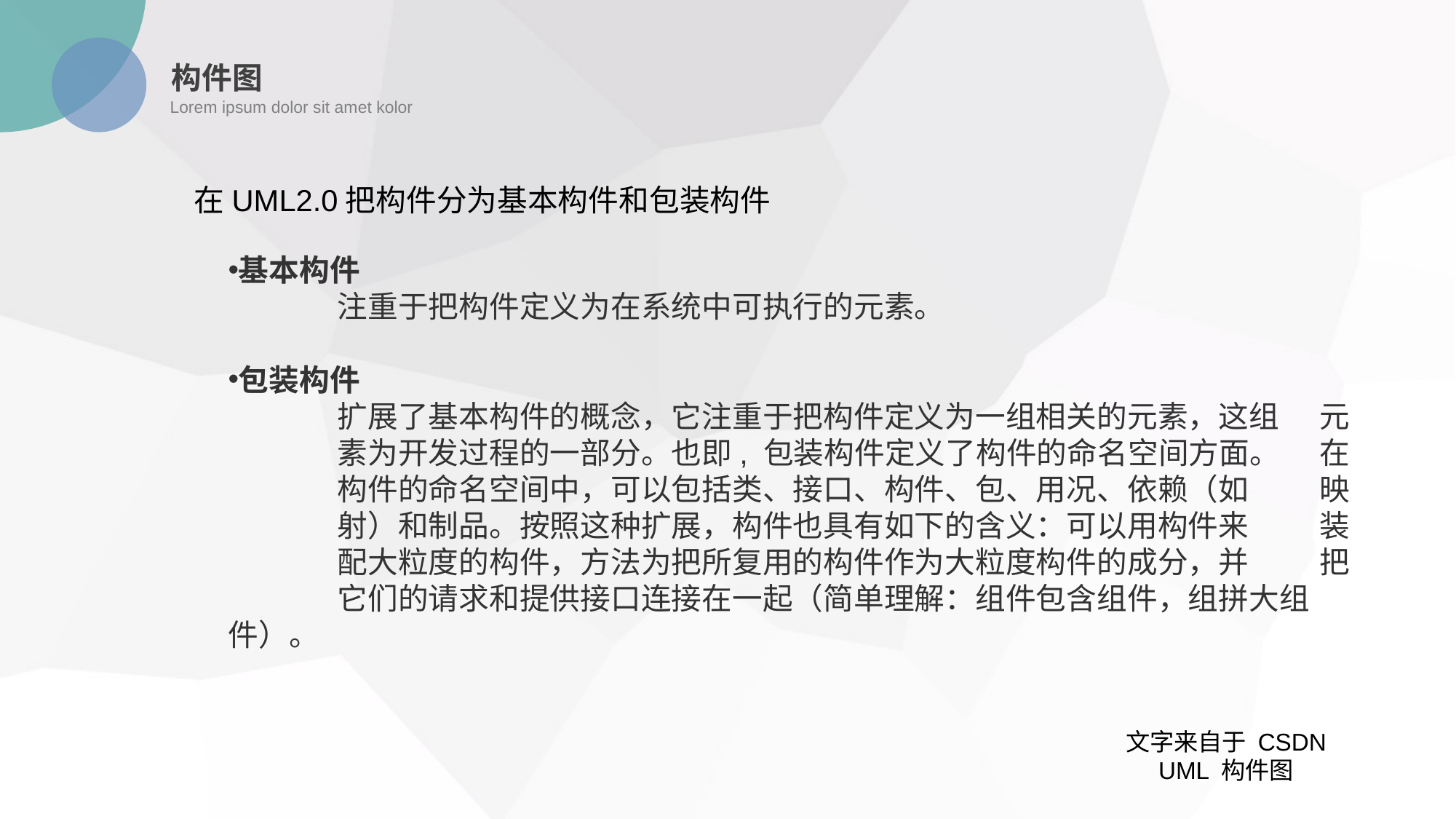

构件图
Lorem ipsum dolor sit amet kolor
在UML2.0把构件分为基本构件和包装构件
基本构件
	注重于把构件定义为在系统中可执行的元素。

包装构件
	扩展了基本构件的概念，它注重于把构件定义为一组相关的元素，这组	元	素为开发过程的一部分。也即, 包装构件定义了构件的命名空间方面。	在	构件的命名空间中，可以包括类、接口、构件、包、用况、依赖（如	映	射）和制品。按照这种扩展，构件也具有如下的含义：可以用构件来	装	配大粒度的构件，方法为把所复用的构件作为大粒度构件的成分，并	把	它们的请求和提供接口连接在一起（简单理解：组件包含组件，组拼大组	件）。
文字来自于 CSDN
UML 构件图